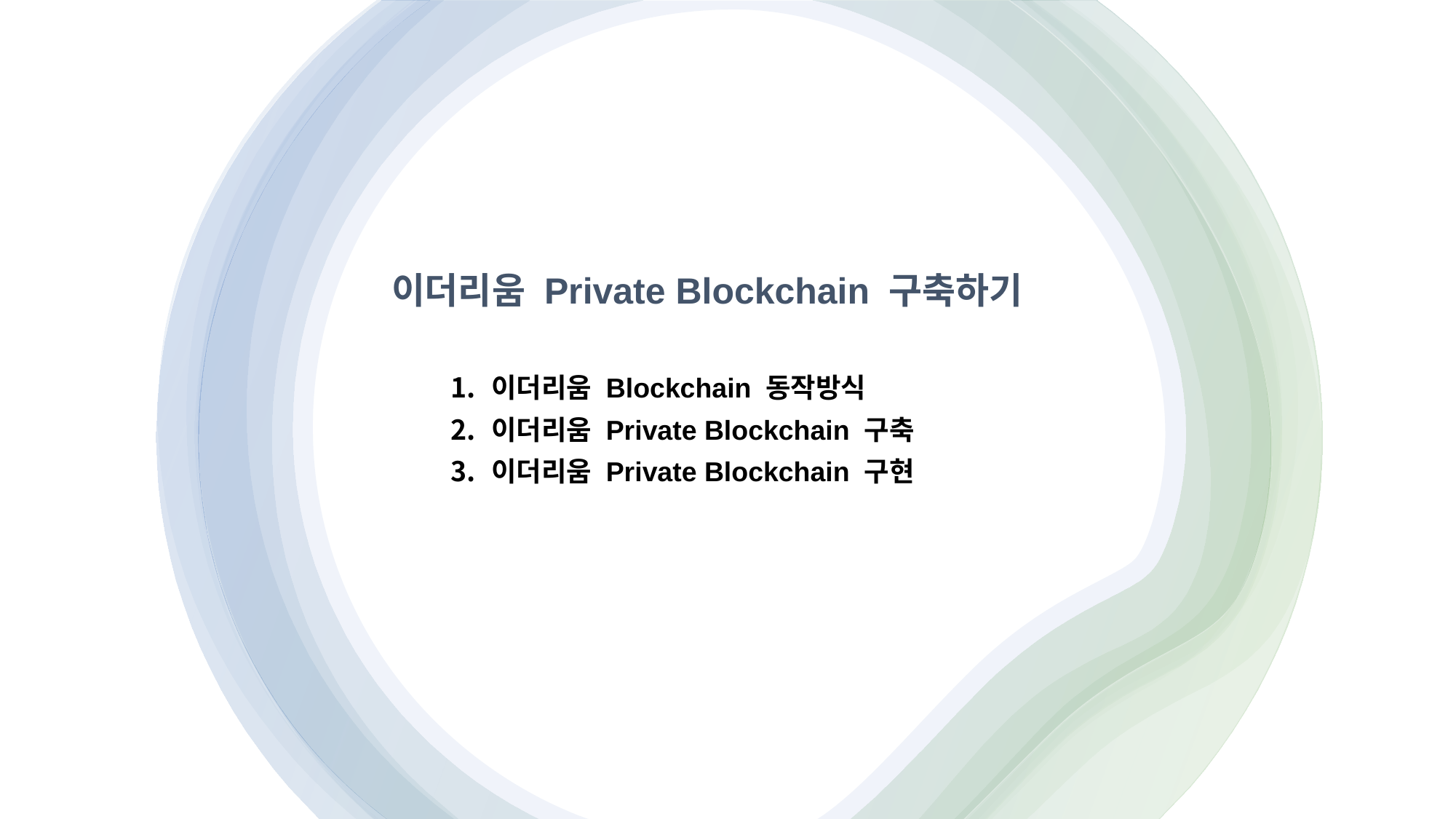

이더리움 Private Blockchain 구축하기
이더리움 Blockchain 동작방식
이더리움 Private Blockchain 구축
이더리움 Private Blockchain 구현